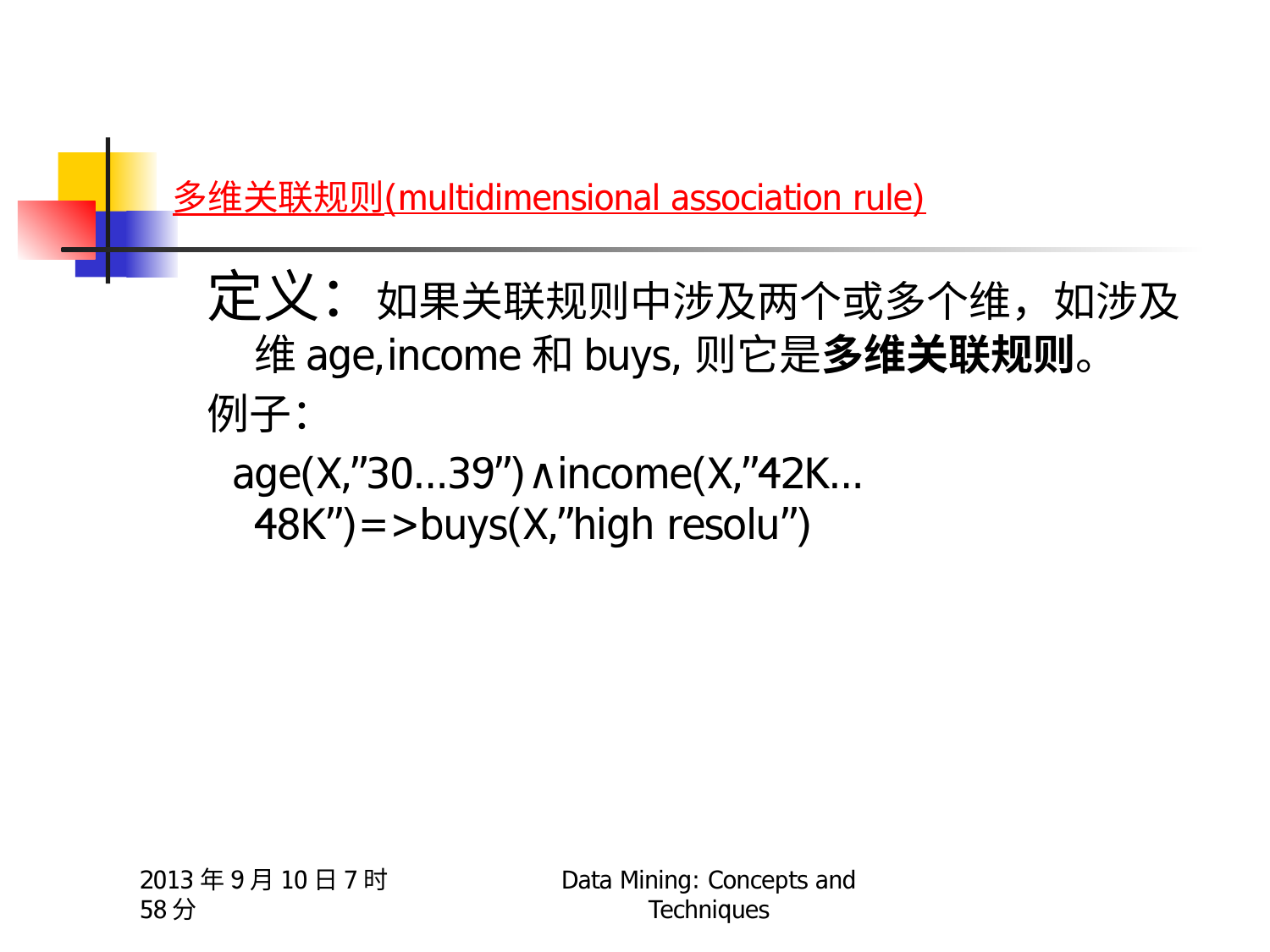

# 多维关联规则(multidimensional association rule)
定义：如果关联规则中涉及两个或多个维，如涉及维age,income和buys,则它是多维关联规则。
例子：
  age(X,”30…39”)∧income(X,”42K…48K”)=>buys(X,”high resolu”)
2013年9月10日7时58分
Data Mining: Concepts and Techniques